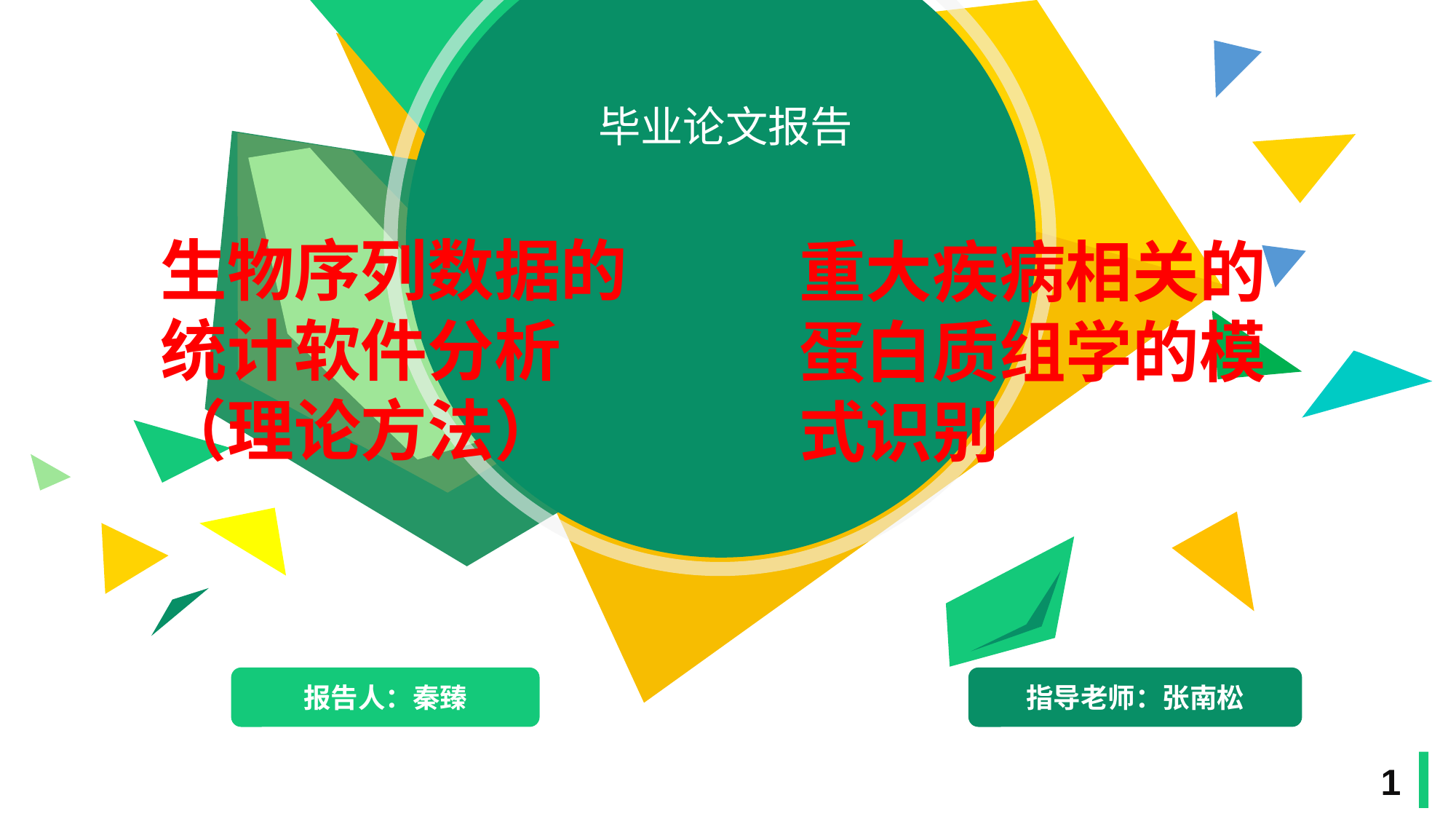

毕业论文报告

生物序列数据的统计软件分析（理论方法）
重大疾病相关的蛋白质组学的模式识别

报告人：秦臻
指导老师：张南松
1